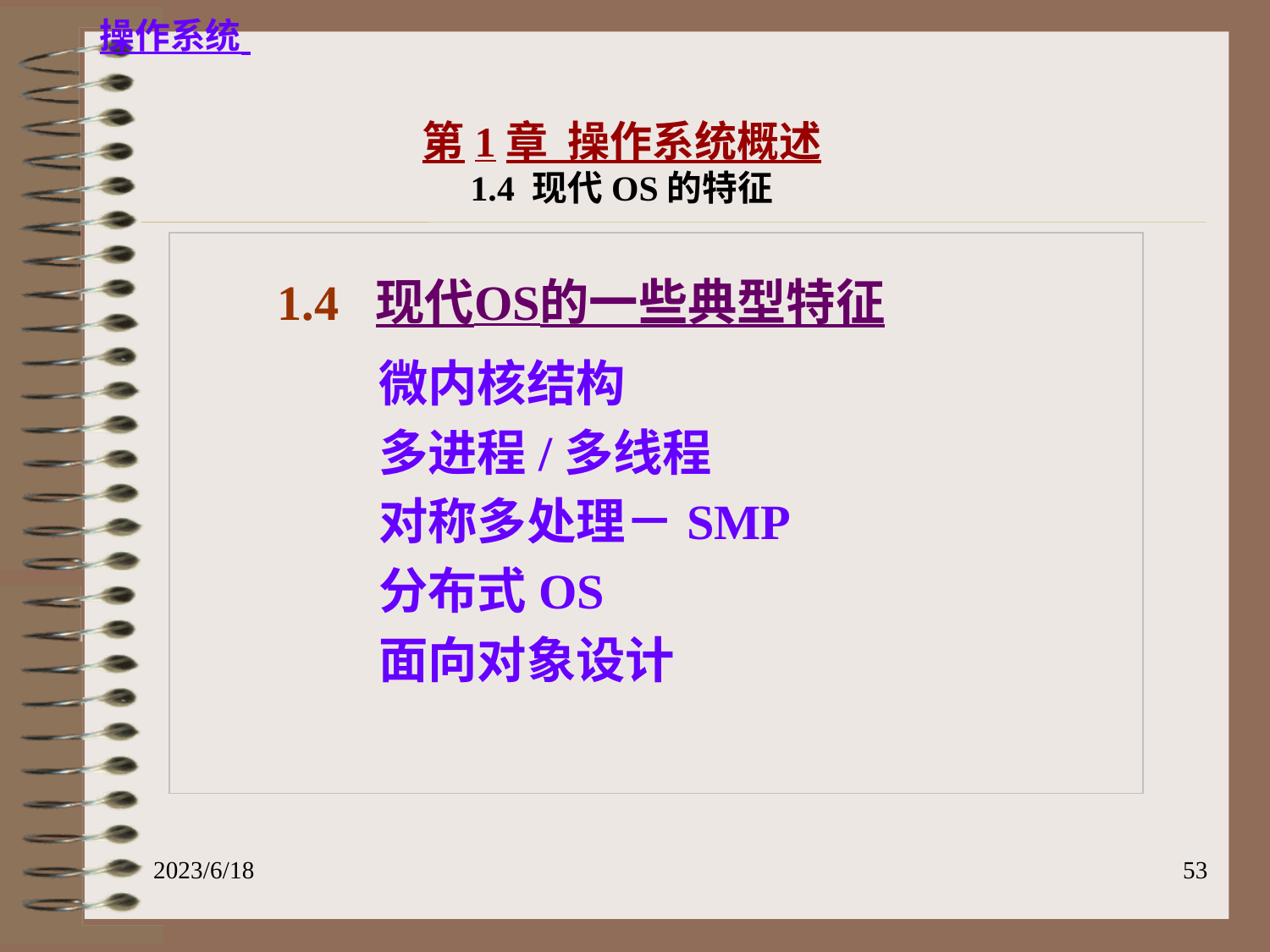

第1章  操作系统概述
1.4 现代OS的特征

1.4  现代OS的一些典型特征
        微内核结构
        多进程/多线程
        对称多处理－SMP
        分布式OS
        面向对象设计
2023/6/18
53